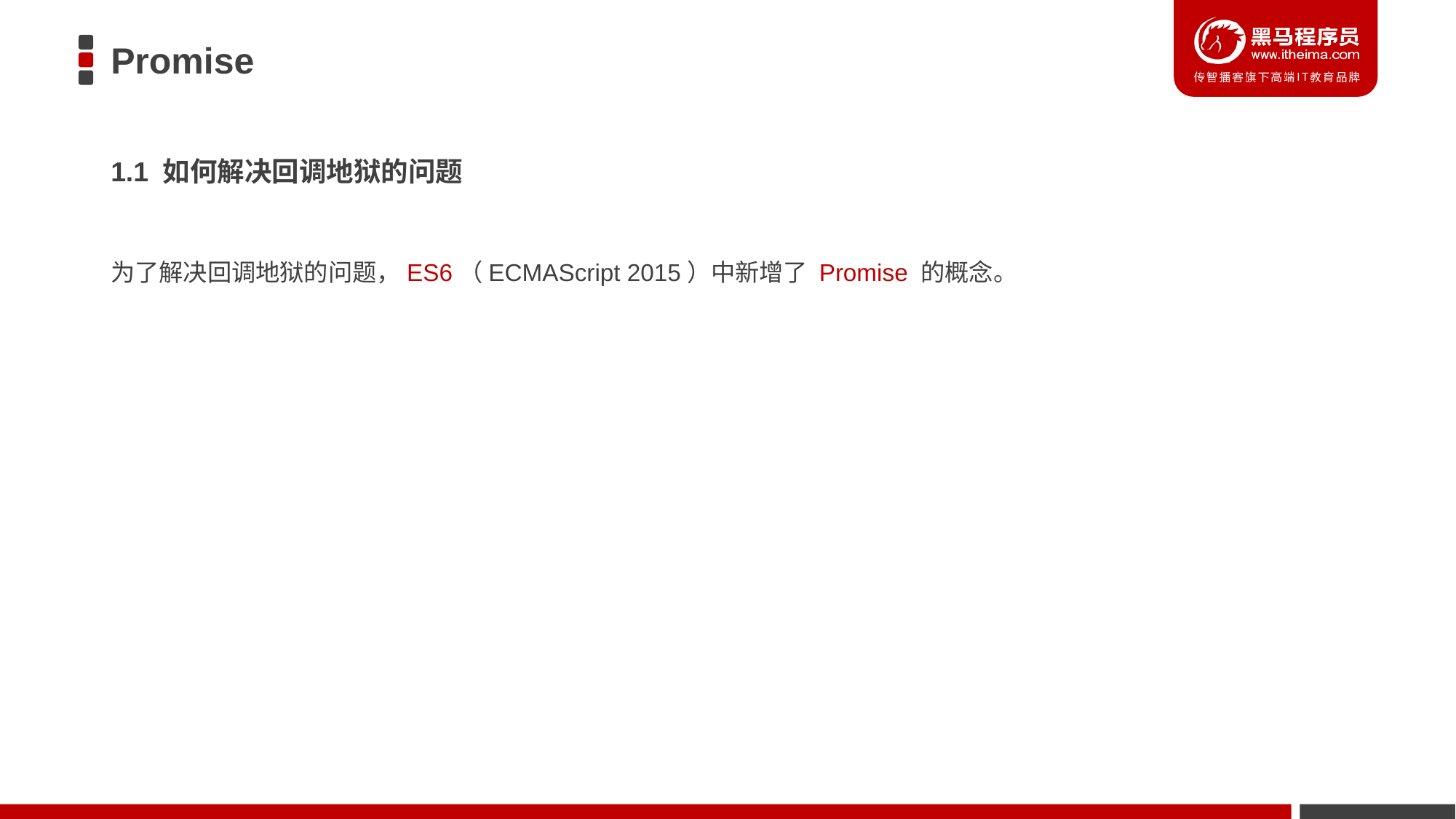

# Promise
1.1 如何解决回调地狱的问题
为了解决回调地狱的问题，ES6（ECMAScript 2015）中新增了 Promise 的概念。